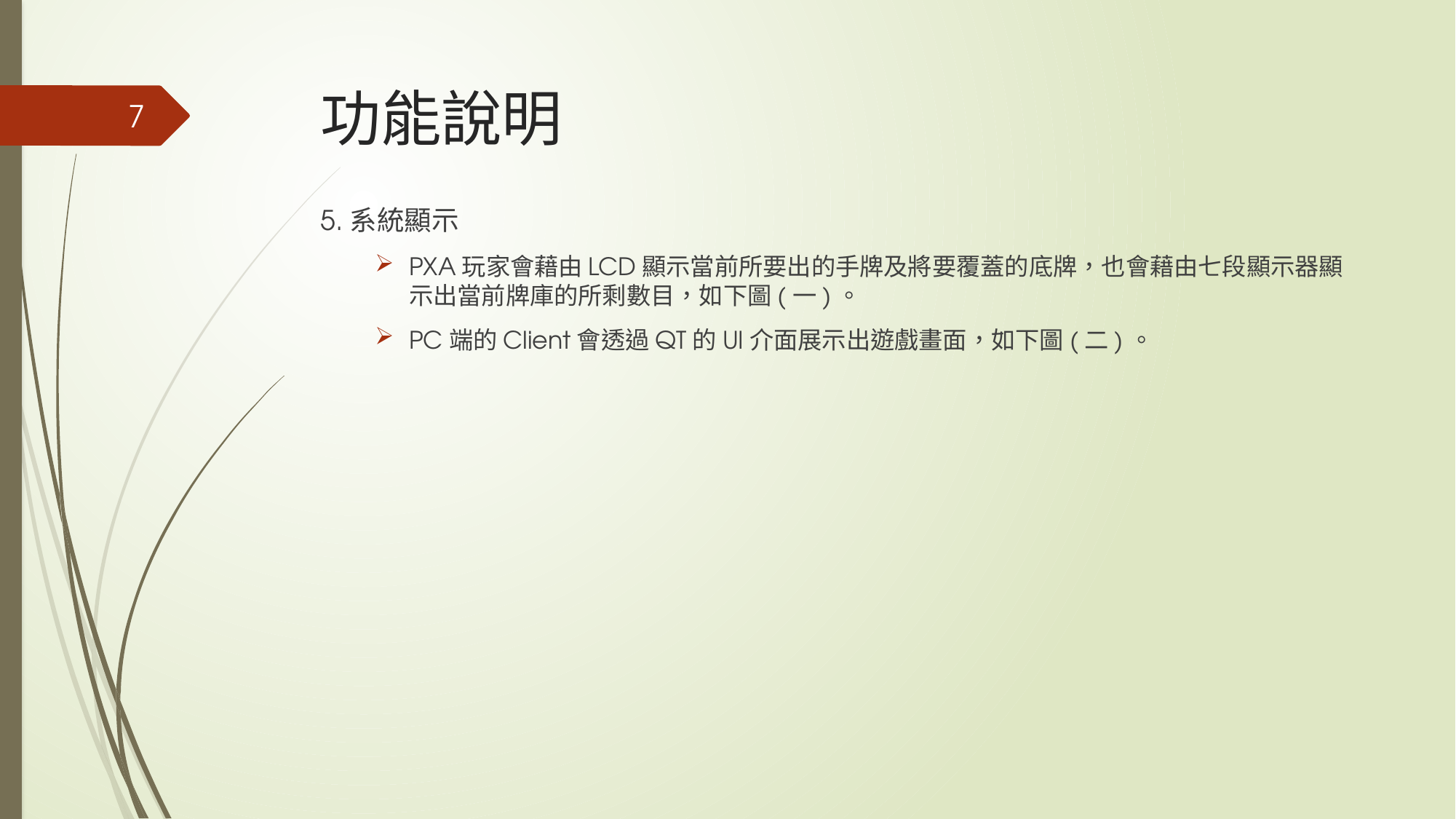

# 功能說明
7
5.系統顯示
PXA玩家會藉由LCD顯示當前所要出的手牌及將要覆蓋的底牌，也會藉由七段顯示器顯示出當前牌庫的所剩數目，如下圖(一)。
PC端的Client會透過QT的UI介面展示出遊戲畫面，如下圖(二)。